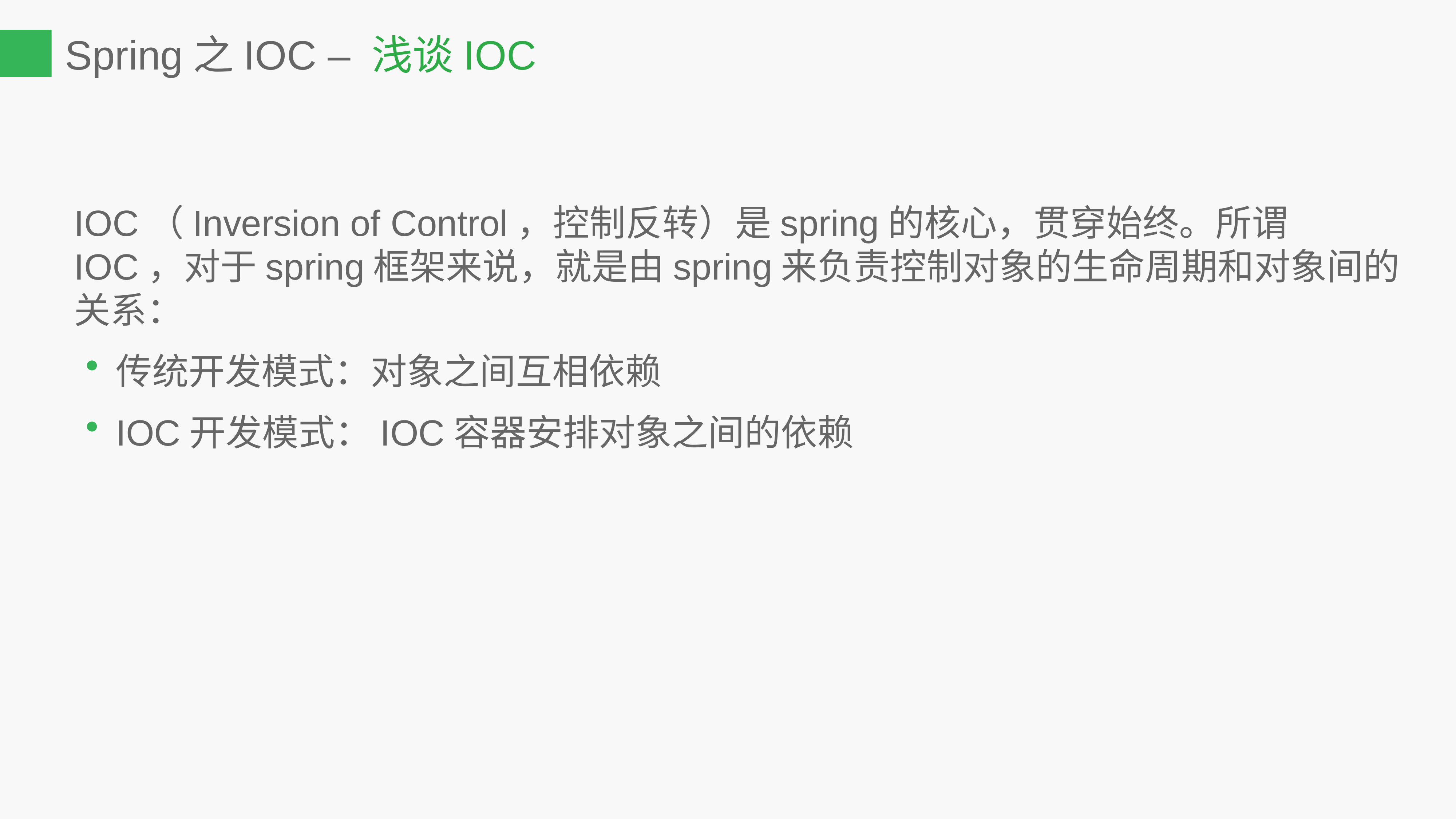

Spring之IOC – 浅谈IOC

IOC（Inversion of Control，控制反转）是spring的核心，贯穿始终。所谓IOC，对于spring框架来说，就是由spring来负责控制对象的生命周期和对象间的关系：
传统开发模式：对象之间互相依赖
IOC开发模式：IOC容器安排对象之间的依赖